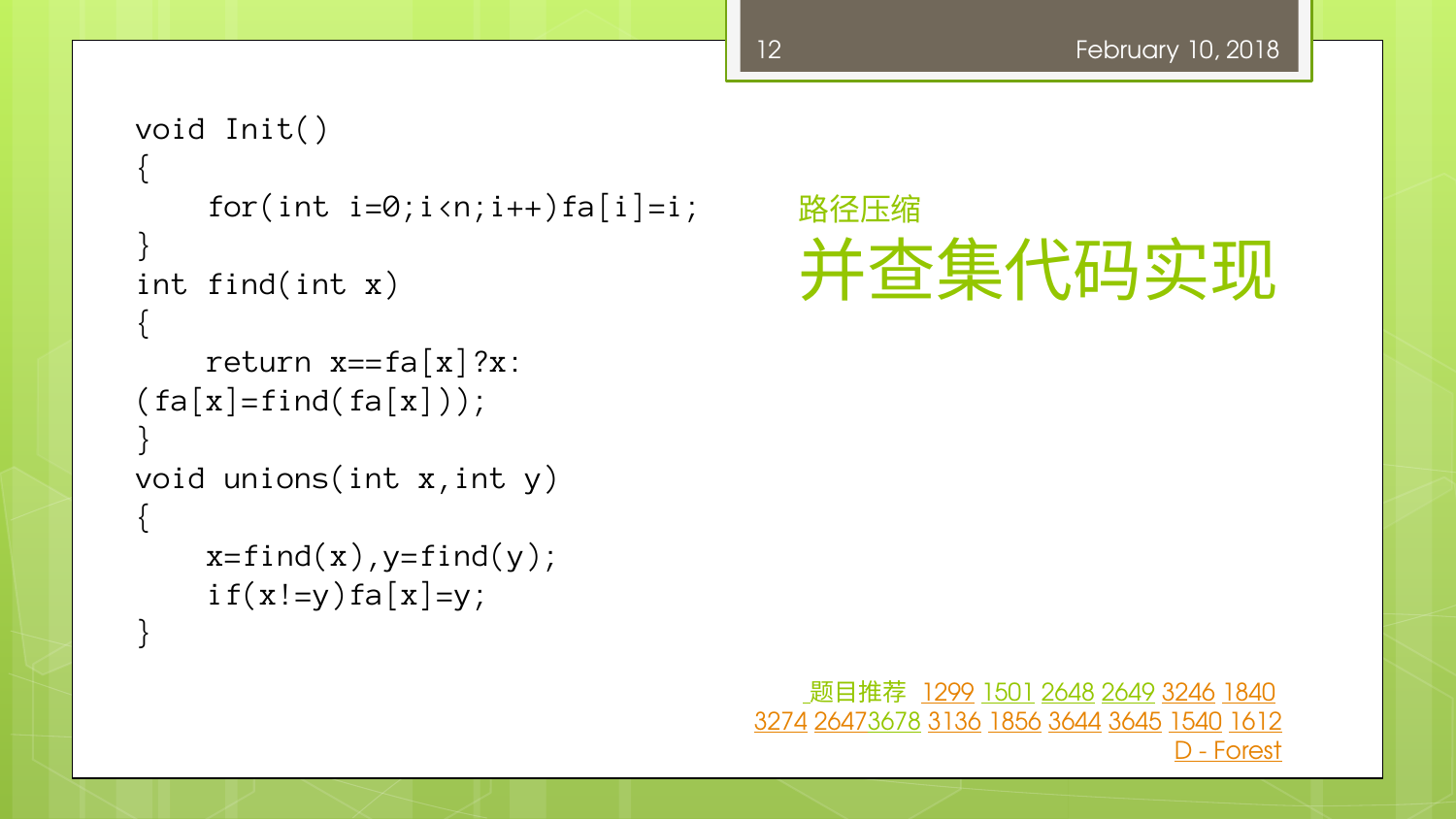

12
February 10, 2018
void Init()
{
    for(int i=0;i<n;i++)fa[i]=i;
}
int find(int x)
{
    return x==fa[x]?x:(fa[x]=find(fa[x]));
}
void unions(int x,int y)
{
    x=find(x),y=find(y);
    if(x!=y)fa[x]=y;
}

# 路径压缩 并查集代码实现
 题目推荐 1299 1501 2648 2649 3246 1840 3274 26473678 3136 1856 3644 3645 1540 1612 D - Forest